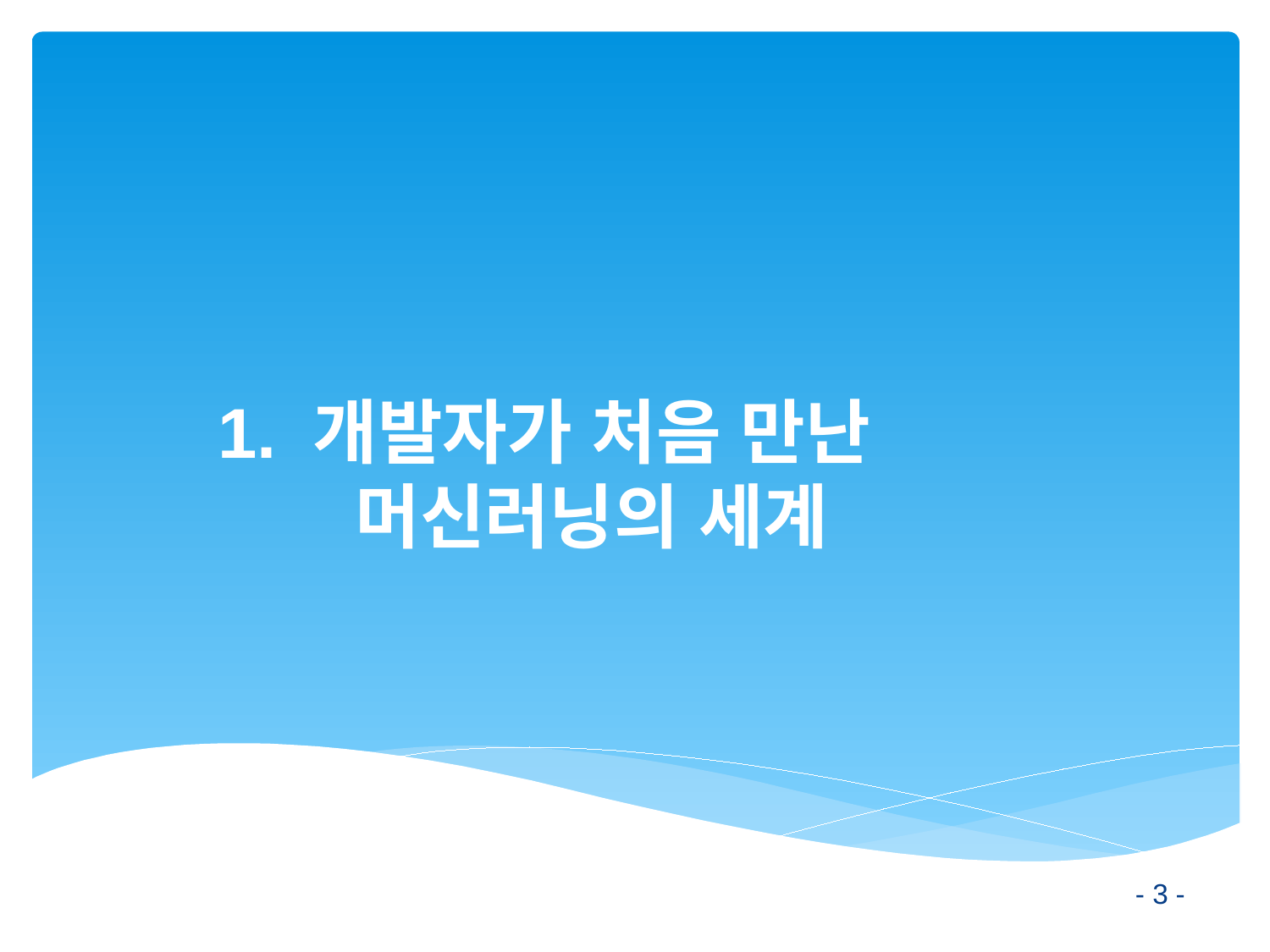

# 1. 개발자가 처음 만난 머신러닝의 세계
- 3 -